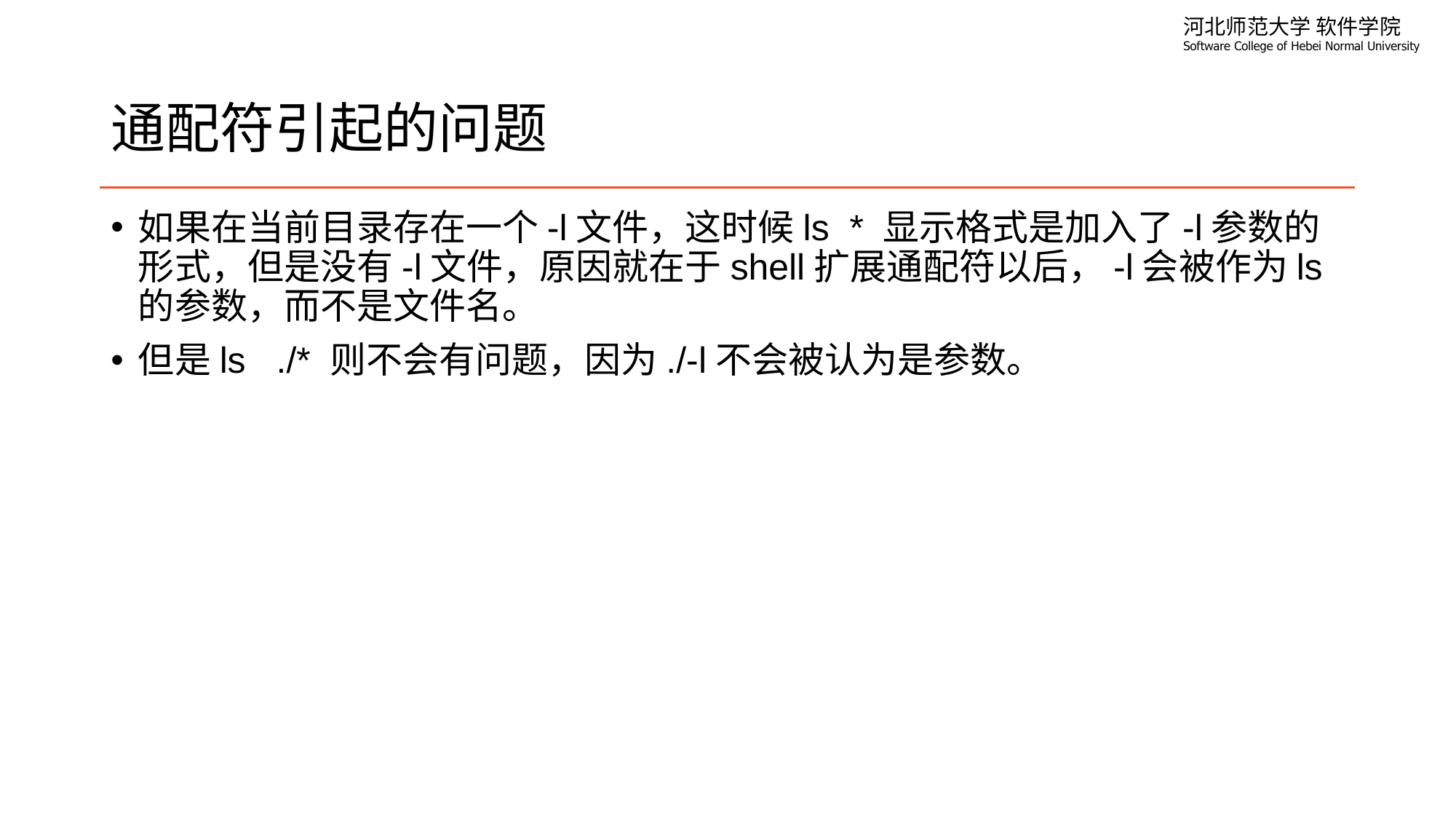

# 通配符引起的问题
如果在当前目录存在一个-l文件，这时候ls  * 显示格式是加入了-l参数的形式，但是没有-l文件，原因就在于shell扩展通配符以后，-l会被作为ls的参数，而不是文件名。
但是ls   ./* 则不会有问题，因为./-l不会被认为是参数。